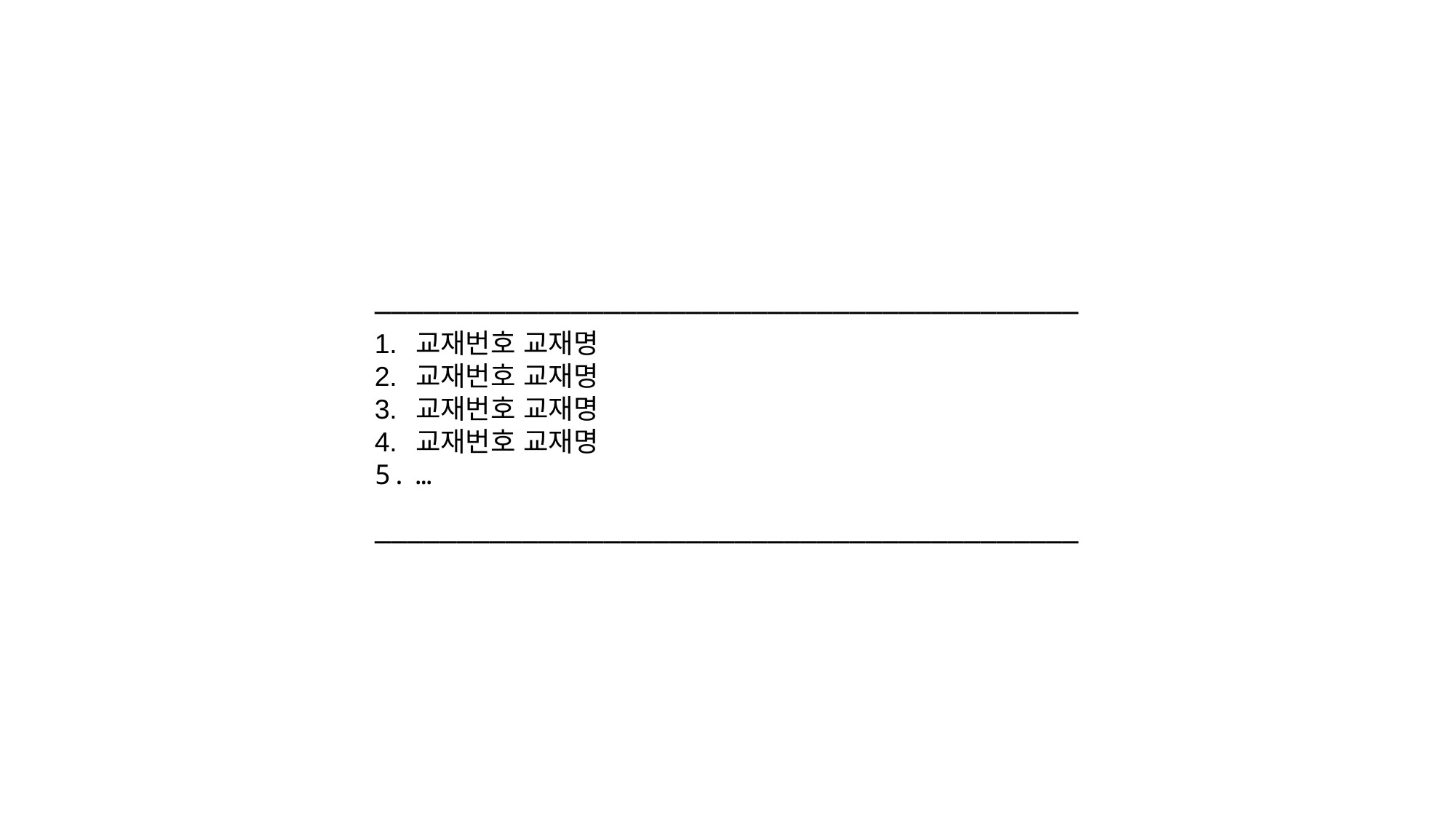

―――――――――――――――――――――――――――――――――――――――――――
교재번호 교재명
교재번호 교재명
교재번호 교재명
교재번호 교재명
…

―――――――――――――――――――――――――――――――――――――――――――